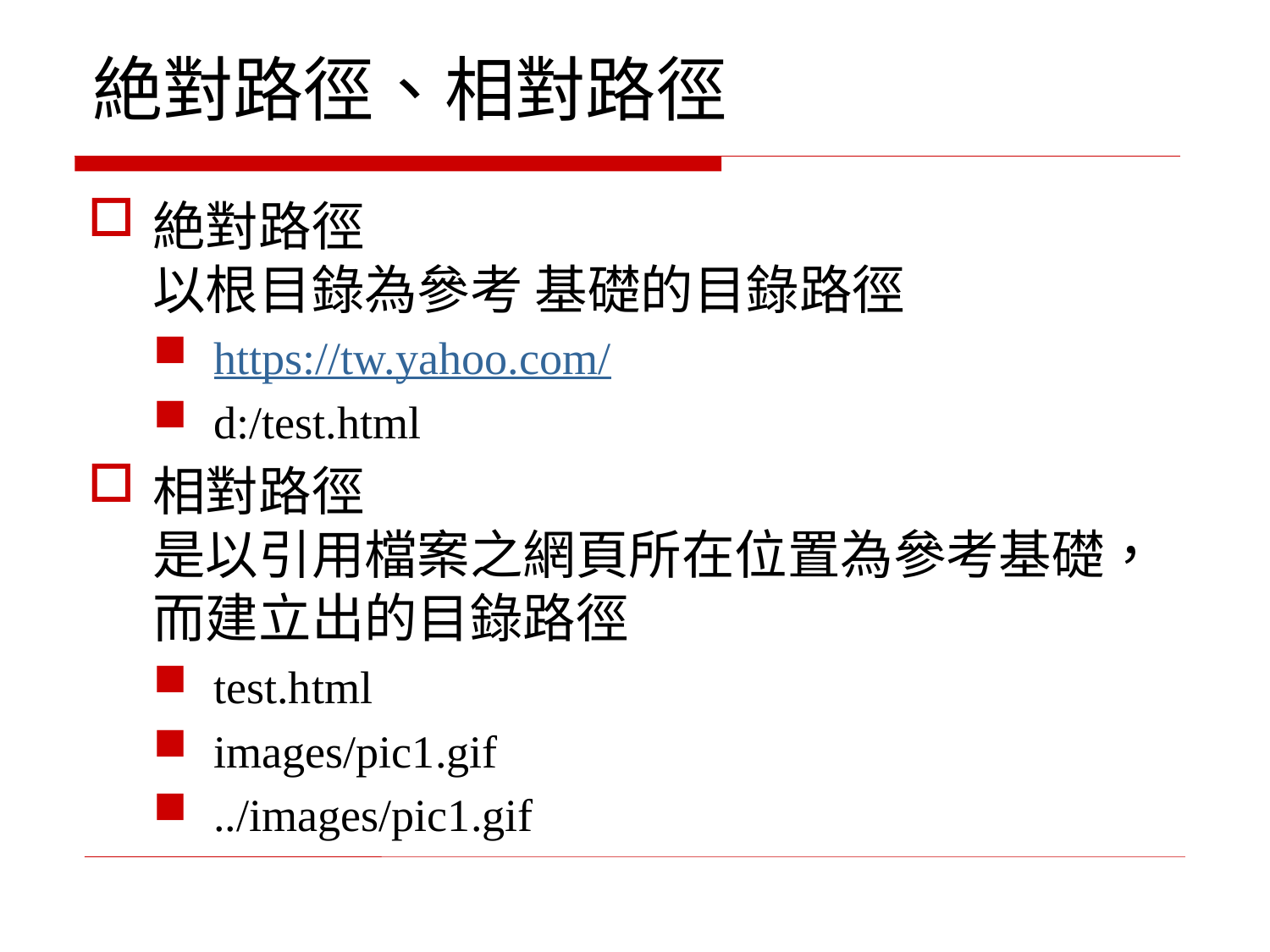

# 絶對路徑、相對路徑
絶對路徑
以根目錄為參考 基礎的目錄路徑
https://tw.yahoo.com/
d:/test.html
相對路徑
是以引用檔案之網頁所在位置為參考基礎，而建立出的目錄路徑
test.html
images/pic1.gif
../images/pic1.gif